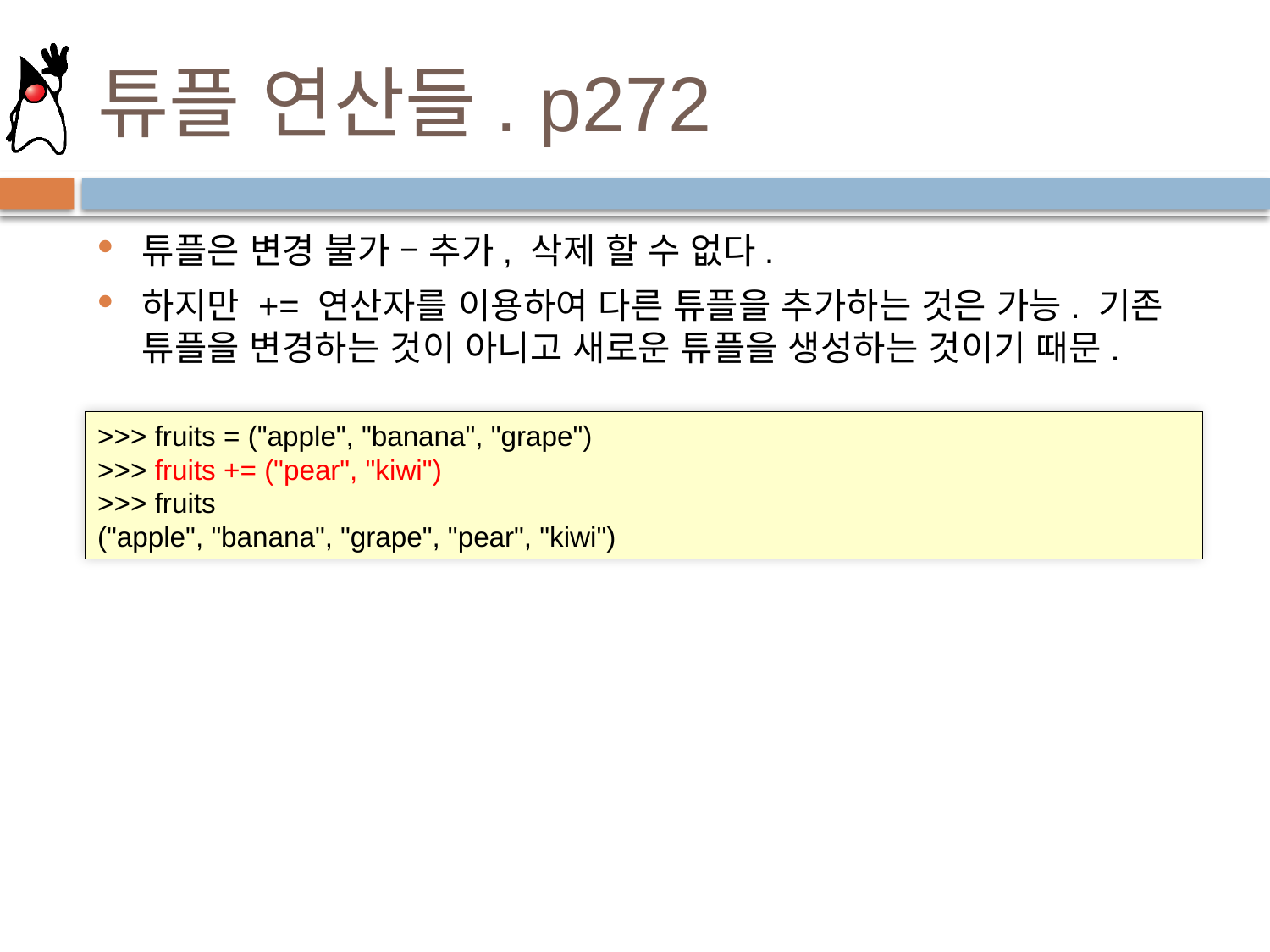

# 튜플 연산들. p272
튜플은 변경 불가 – 추가, 삭제 할 수 없다.
하지만 += 연산자를 이용하여 다른 튜플을 추가하는 것은 가능. 기존 튜플을 변경하는 것이 아니고 새로운 튜플을 생성하는 것이기 때문.
>>> fruits = ("apple", "banana", "grape")
>>> fruits += ("pear", "kiwi")
>>> fruits
("apple", "banana", "grape", "pear", "kiwi")